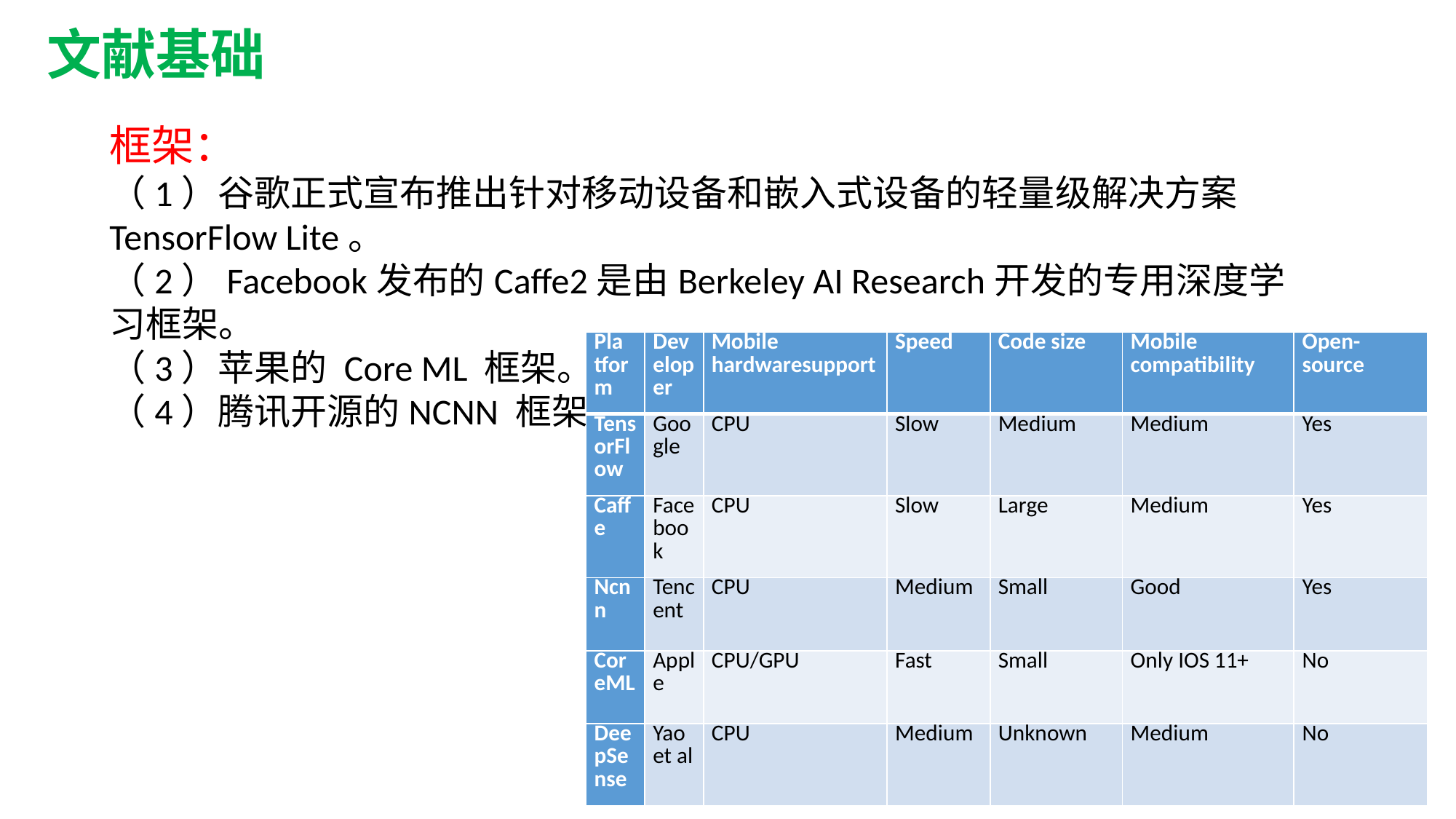

文献基础
框架：
（1）谷歌正式宣布推出针对移动设备和嵌入式设备的轻量级解决方案TensorFlow Lite。
（2）Facebook发布的Caffe2是由Berkeley AI Research开发的专用深度学习框架。
（3）苹果的 Core ML 框架。
（4）腾讯开源的NCNN 框架。

| Platform | Developer | Mobile hardwaresupport | Speed | Code size | Mobile compatibility | Open-source |
| --- | --- | --- | --- | --- | --- | --- |
| TensorFlow | Google | CPU | Slow | Medium | Medium | Yes |
| Caffe | Facebook | CPU | Slow | Large | Medium | Yes |
| Ncnn | Tencent | CPU | Medium | Small | Good | Yes |
| CoreML | Apple | CPU/GPU | Fast | Small | Only IOS 11+ | No |
| DeepSense | Yao et al | CPU | Medium | Unknown | Medium | No |